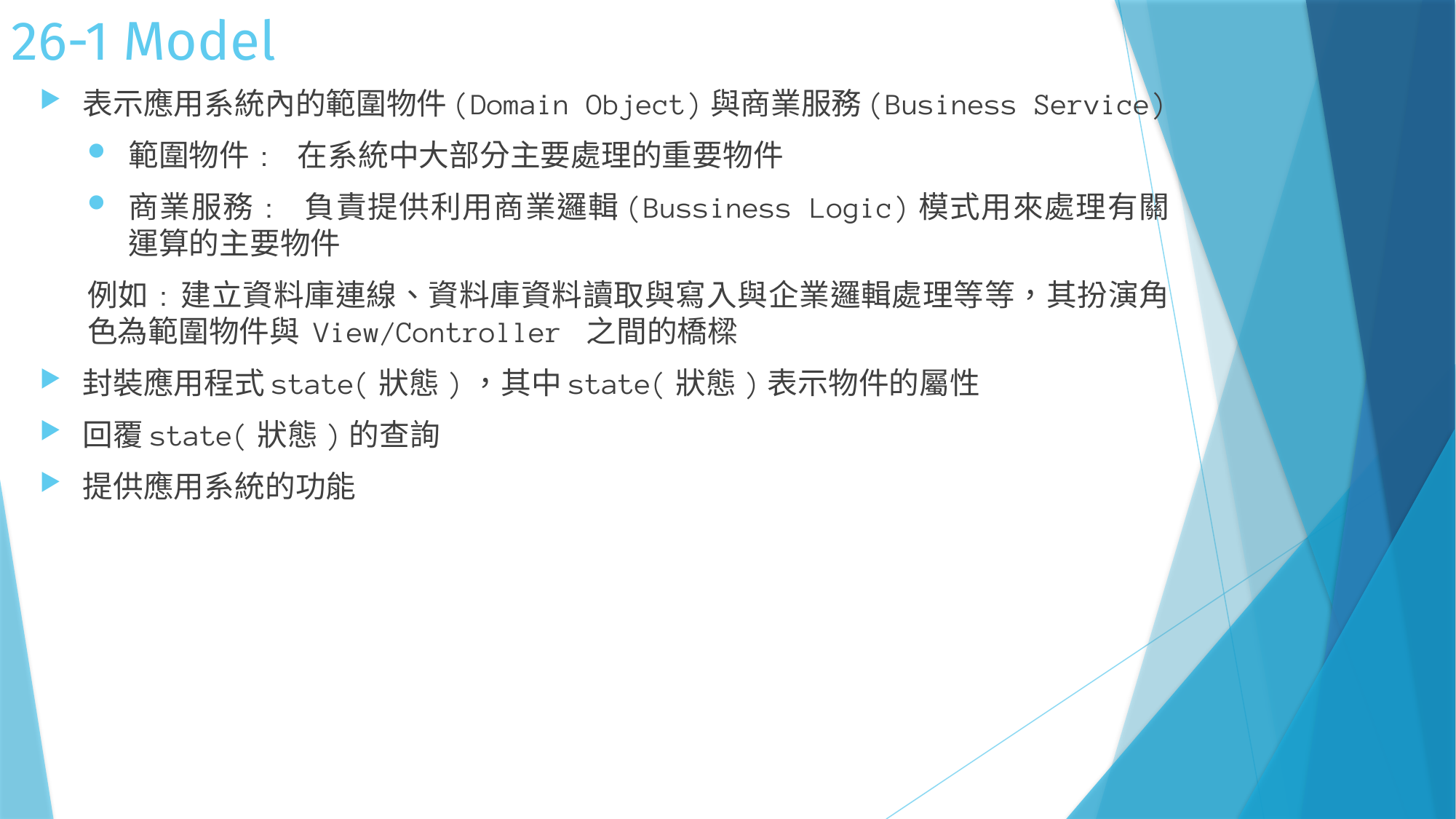

# 26-1 Model
表示應用系統內的範圍物件(Domain Object)與商業服務(Business Service)
範圍物件: 在系統中大部分主要處理的重要物件
商業服務: 負責提供利用商業邏輯(Bussiness Logic)模式用來處理有關運算的主要物件
例如:建立資料庫連線、資料庫資料讀取與寫入與企業邏輯處理等等，其扮演角色為範圍物件與 View/Controller 之間的橋樑
封裝應用程式state(狀態)，其中state(狀態)表示物件的屬性
回覆state(狀態)的查詢
提供應用系統的功能